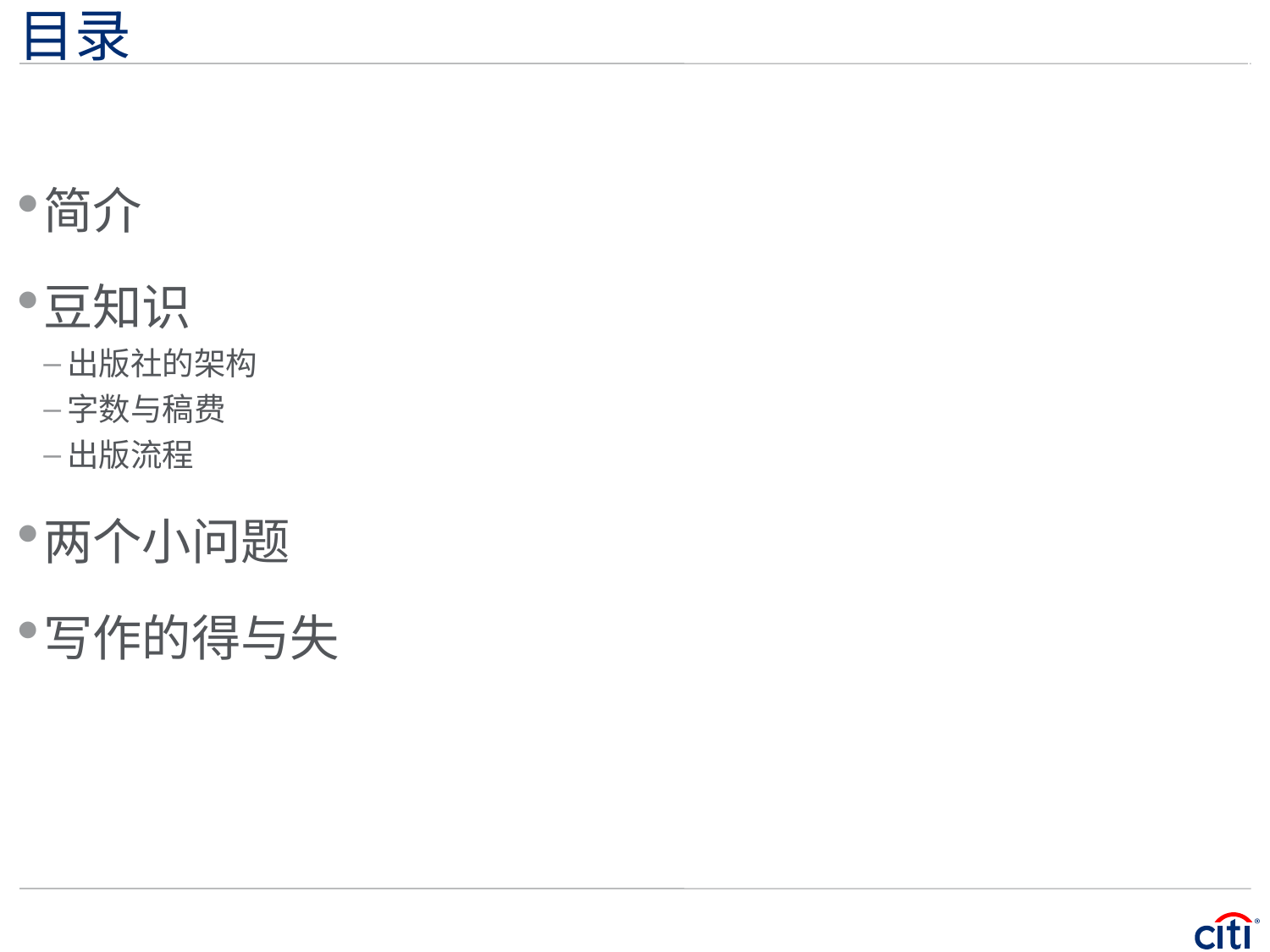

# 目录
简介
豆知识
出版社的架构
字数与稿费
出版流程
两个小问题
写作的得与失